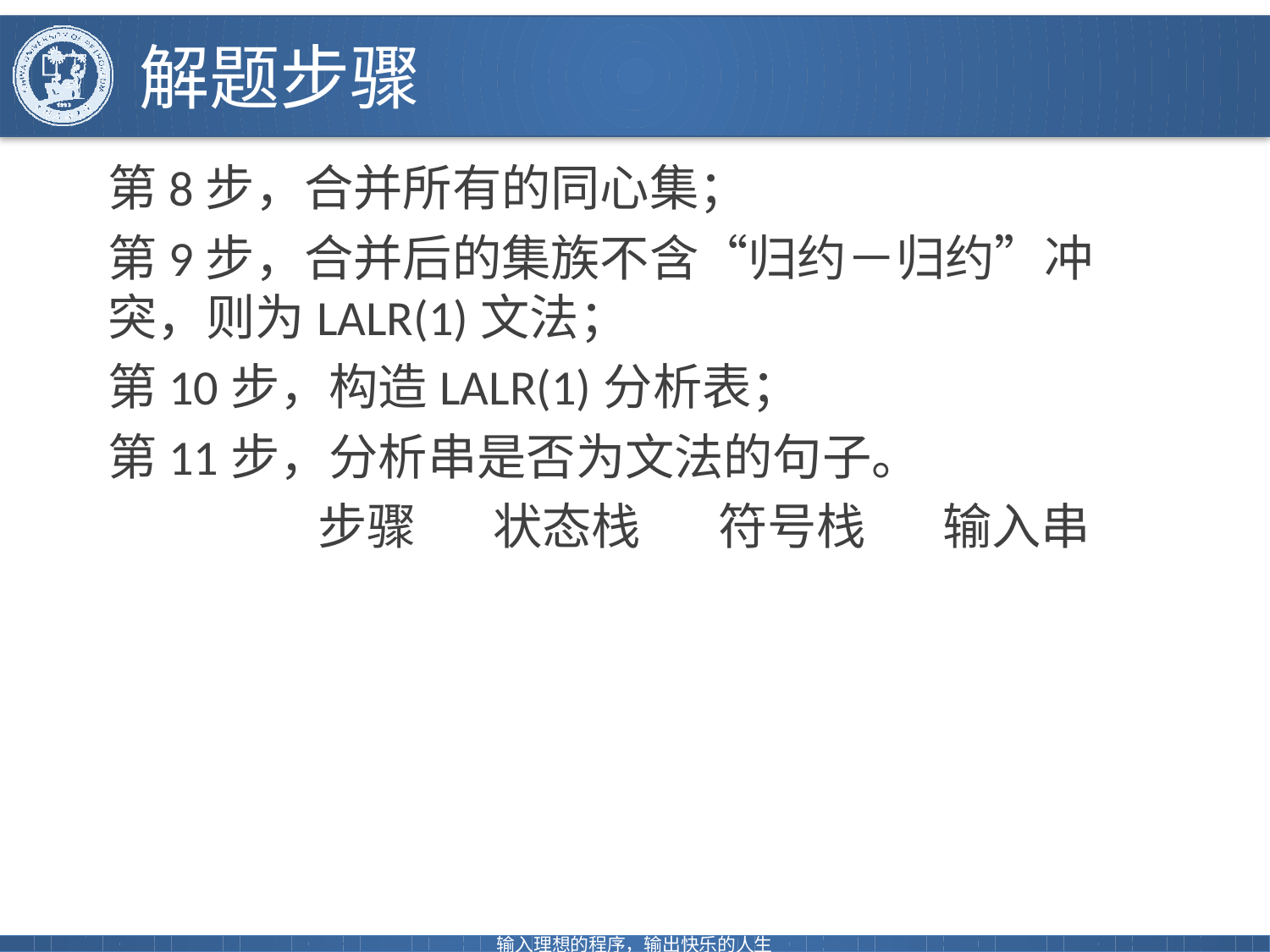

# 解题步骤
第8步，合并所有的同心集；
第9步，合并后的集族不含“归约－归约”冲突，则为LALR(1)文法；
第10步，构造LALR(1)分析表；
第11步，分析串是否为文法的句子。
                  步骤       状态栈       符号栈       输入串